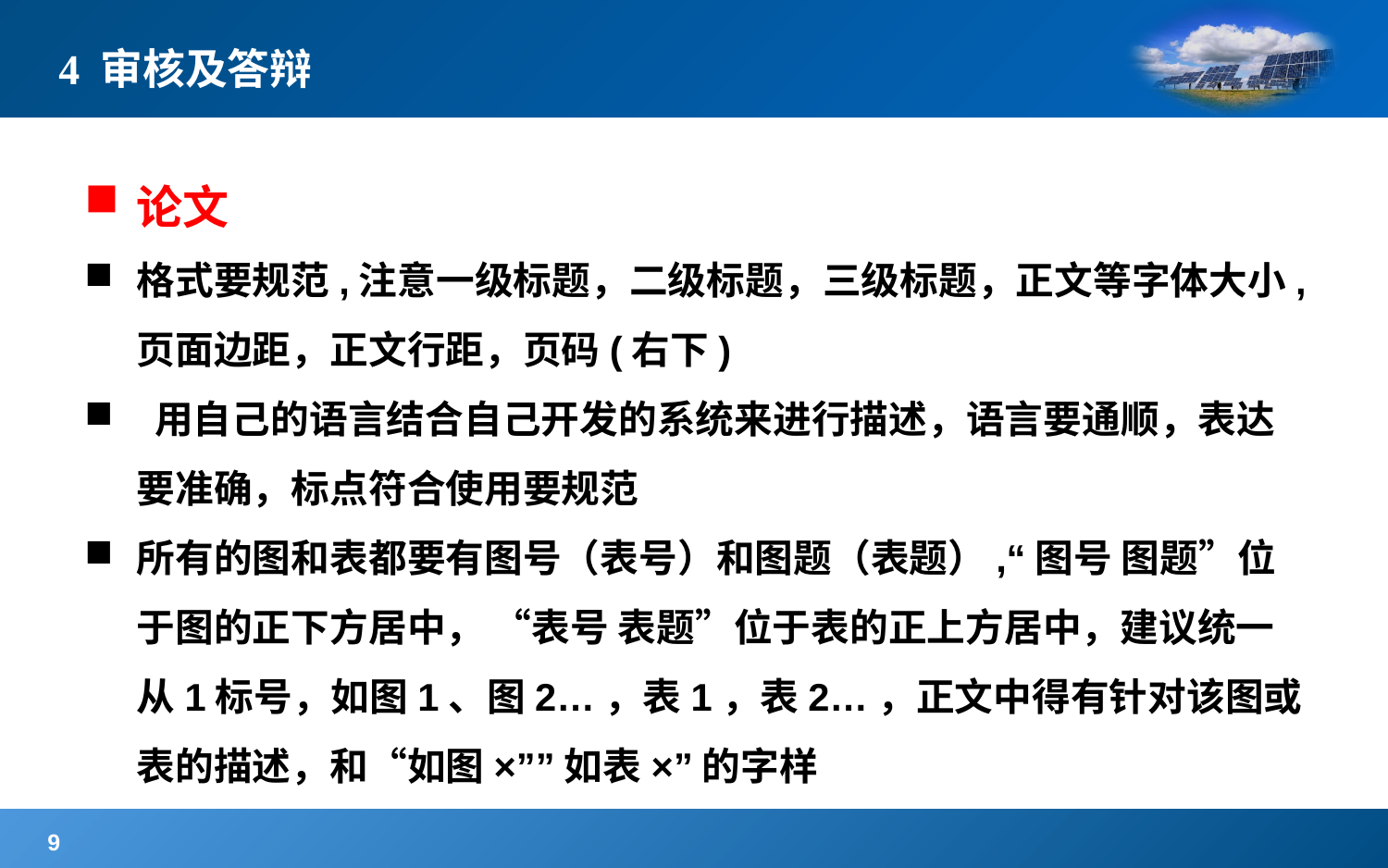

# 4 审核及答辩
论文
格式要规范,注意一级标题，二级标题，三级标题，正文等字体大小,页面边距，正文行距，页码(右下)
 用自己的语言结合自己开发的系统来进行描述，语言要通顺，表达要准确，标点符合使用要规范
所有的图和表都要有图号（表号）和图题（表题）,“图号 图题”位于图的正下方居中， “表号 表题”位于表的正上方居中，建议统一从1标号，如图1、图2…，表1，表2…，正文中得有针对该图或表的描述，和“如图×””如表×”的字样